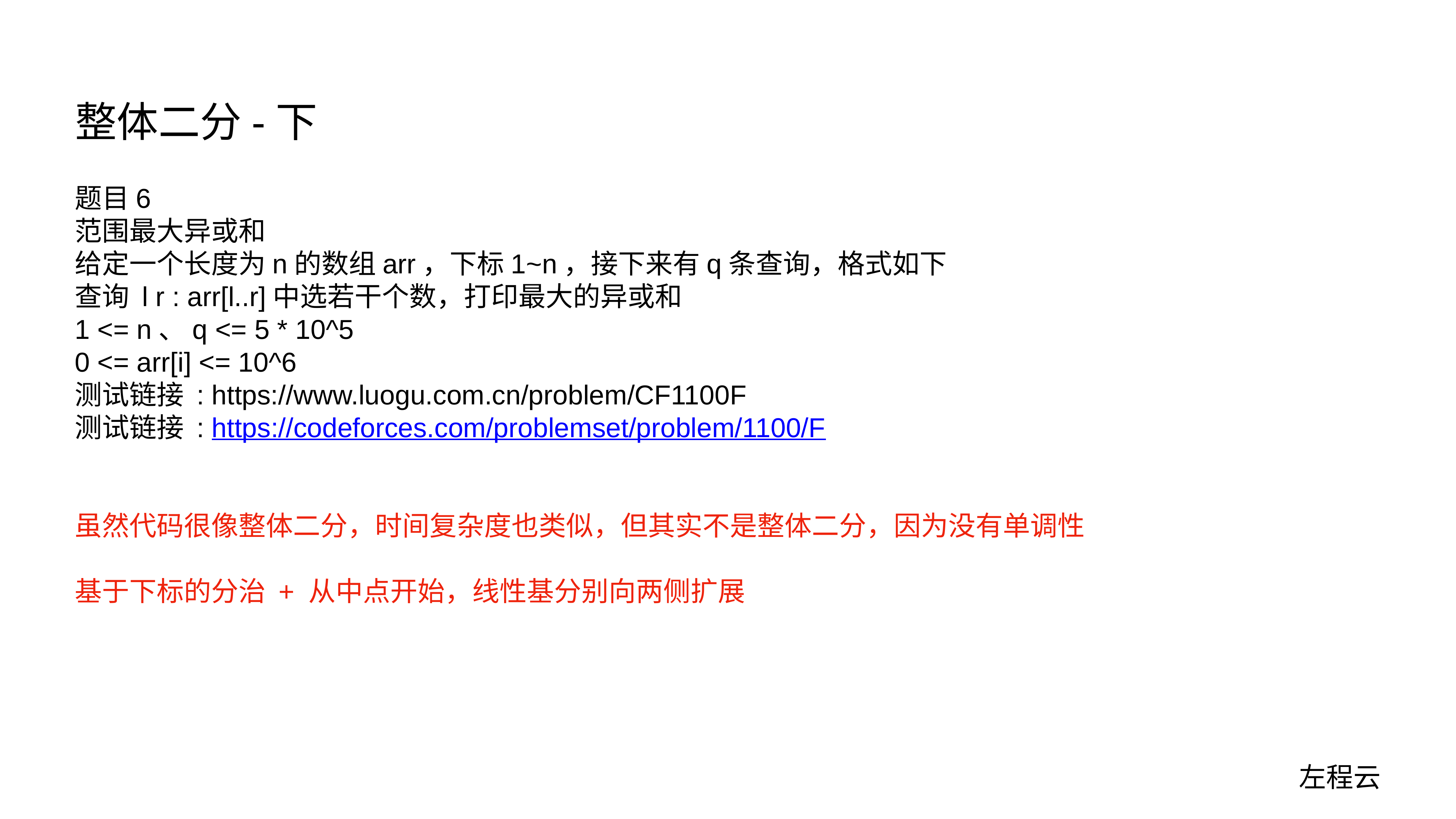

# 整体二分-下
题目6
范围最大异或和
给定一个长度为n的数组arr，下标1~n，接下来有q条查询，格式如下
查询 l r : arr[l..r]中选若干个数，打印最大的异或和
1 <= n、q <= 5 * 10^5
0 <= arr[i] <= 10^6
测试链接 : https://www.luogu.com.cn/problem/CF1100F
测试链接 : https://codeforces.com/problemset/problem/1100/F

虽然代码很像整体二分，时间复杂度也类似，但其实不是整体二分，因为没有单调性

基于下标的分治 + 从中点开始，线性基分别向两侧扩展
左程云